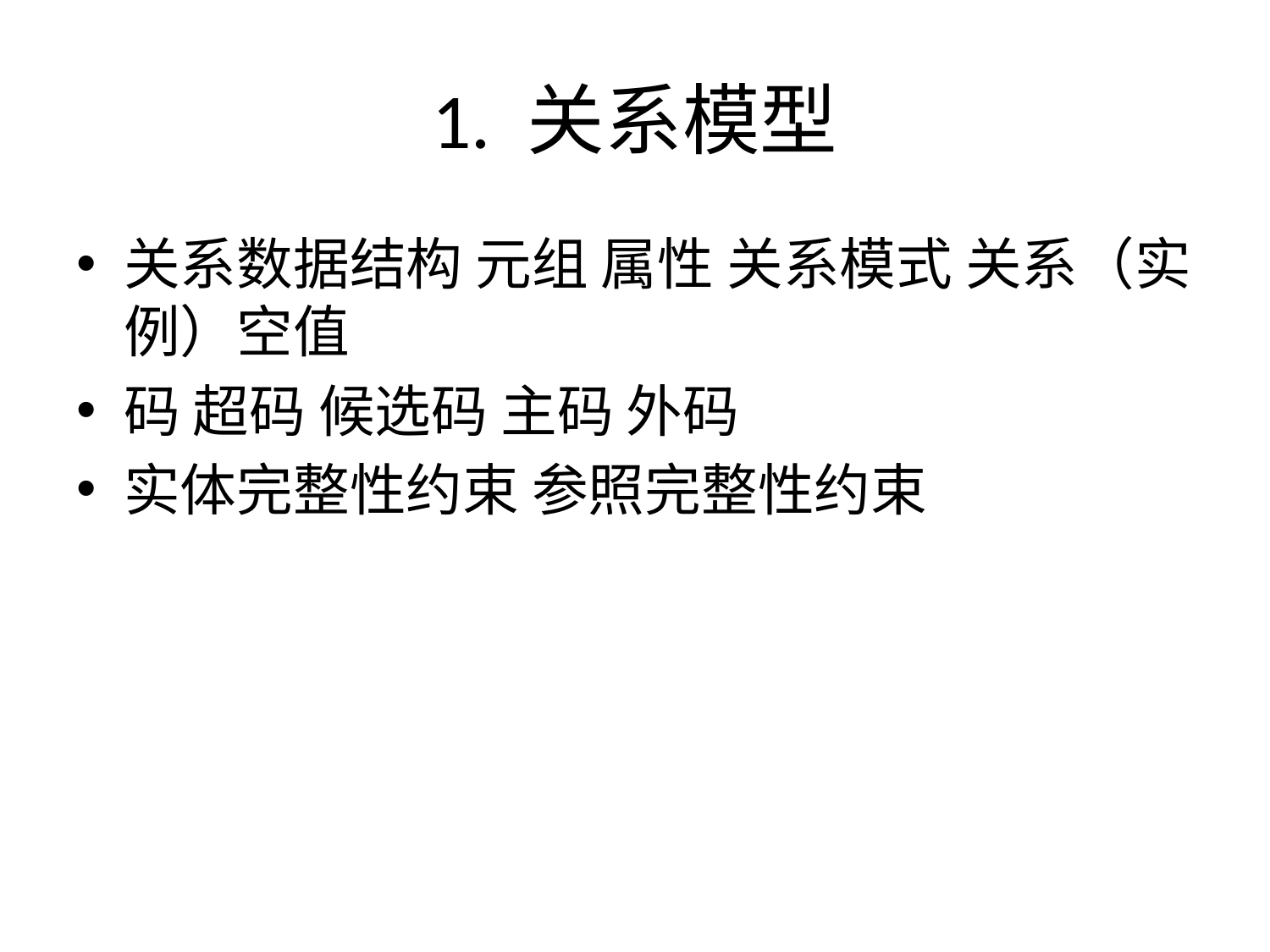

# 1. 关系模型
关系数据结构 元组 属性 关系模式 关系（实例）空值
码 超码 候选码 主码 外码
实体完整性约束 参照完整性约束